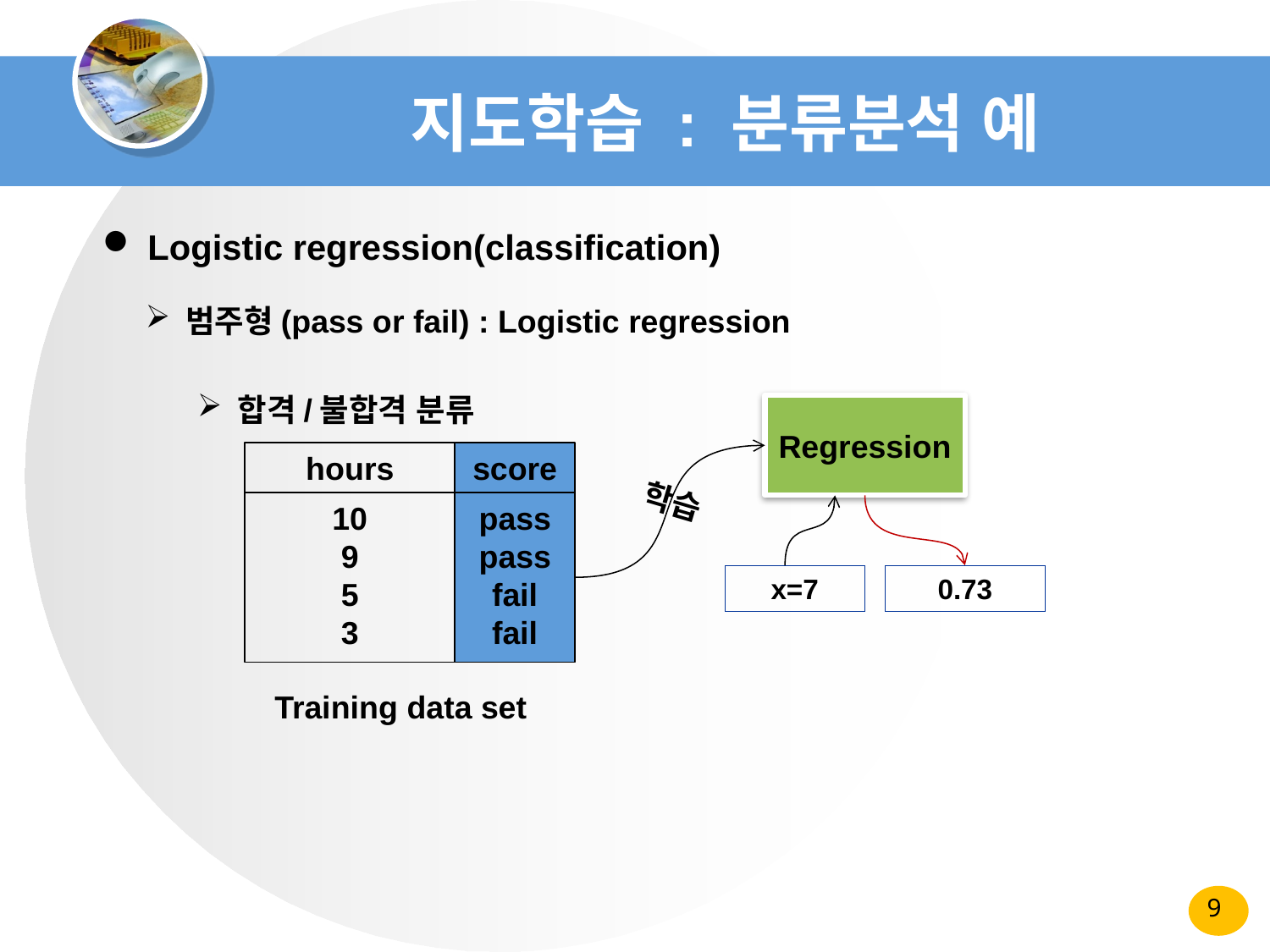

# 지도학습 : 분류분석 예
 Logistic regression(classification)
 범주형(pass or fail) : Logistic regression
 합격/불합격 분류
Regression
hours
score
학습
10
9
5
3
pass
pass
fail
fail
x=7
0.73
Training data set
9